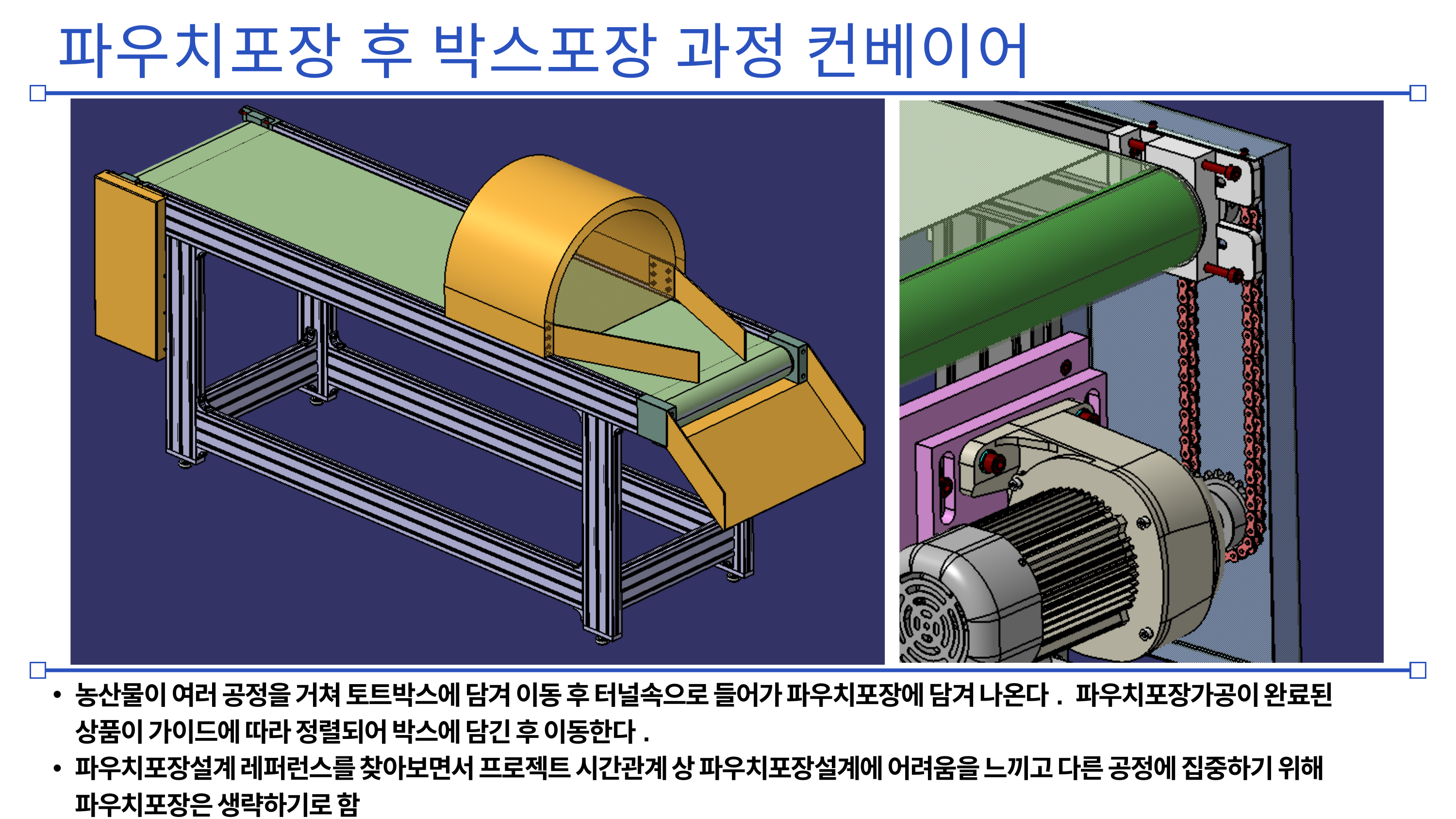

파우치포장 후 박스포장 과정 컨베이어

농산물이 여러 공정을 거쳐 토트박스에 담겨 이동 후 터널속으로 들어가 파우치포장에 담겨 나온다. 파우치포장가공이 완료된 상품이 가이드에 따라 정렬되어 박스에 담긴 후 이동한다.
파우치포장설계 레퍼런스를 찾아보면서 프로젝트 시간관계 상 파우치포장설계에 어려움을 느끼고 다른 공정에 집중하기 위해 파우치포장은 생략하기로 함